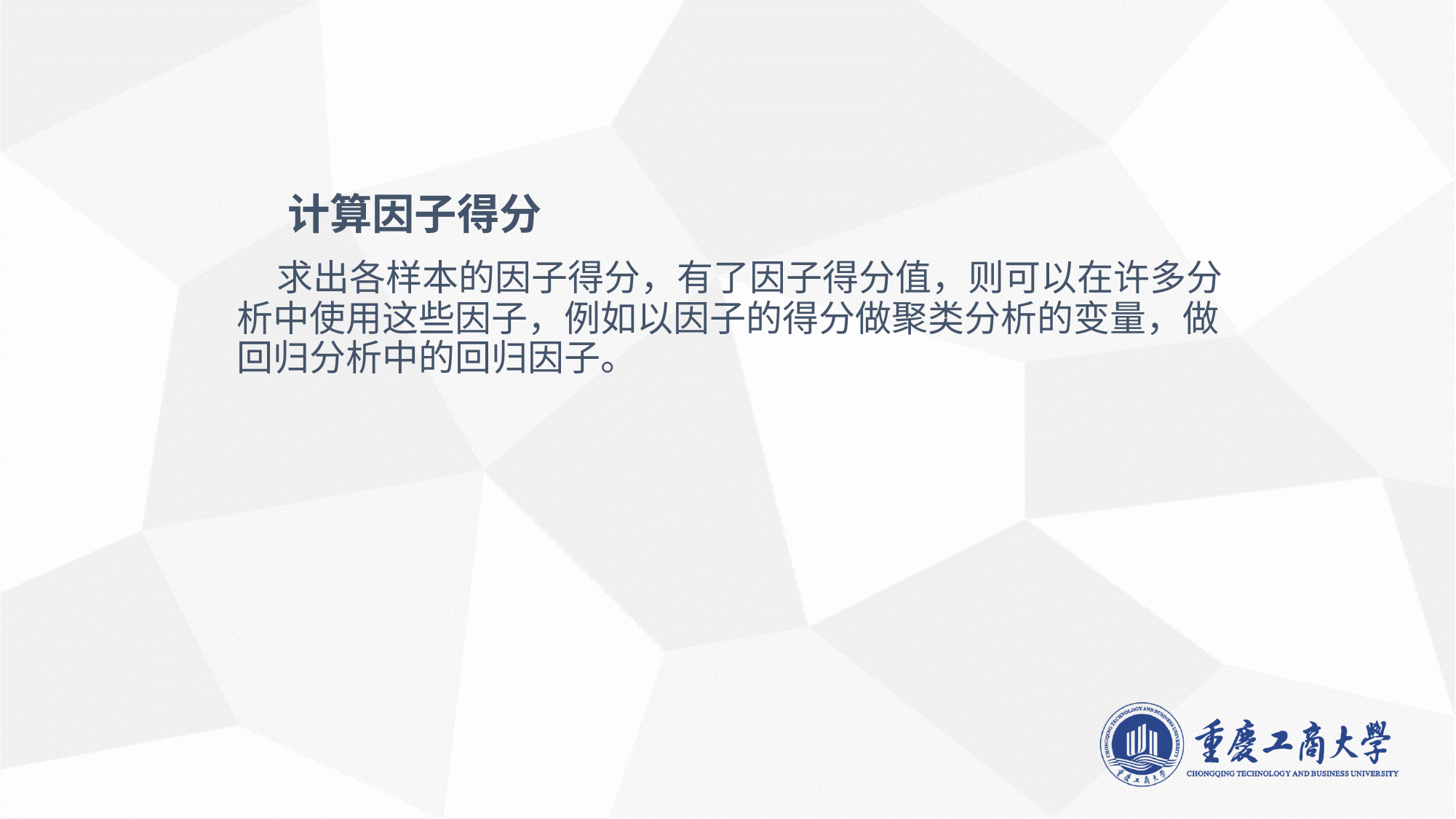

计算因子得分
      求出各样本的因子得分，有了因子得分值，则可以在许多分析中使用这些因子，例如以因子的得分做聚类分析的变量，做回归分析中的回归因子。